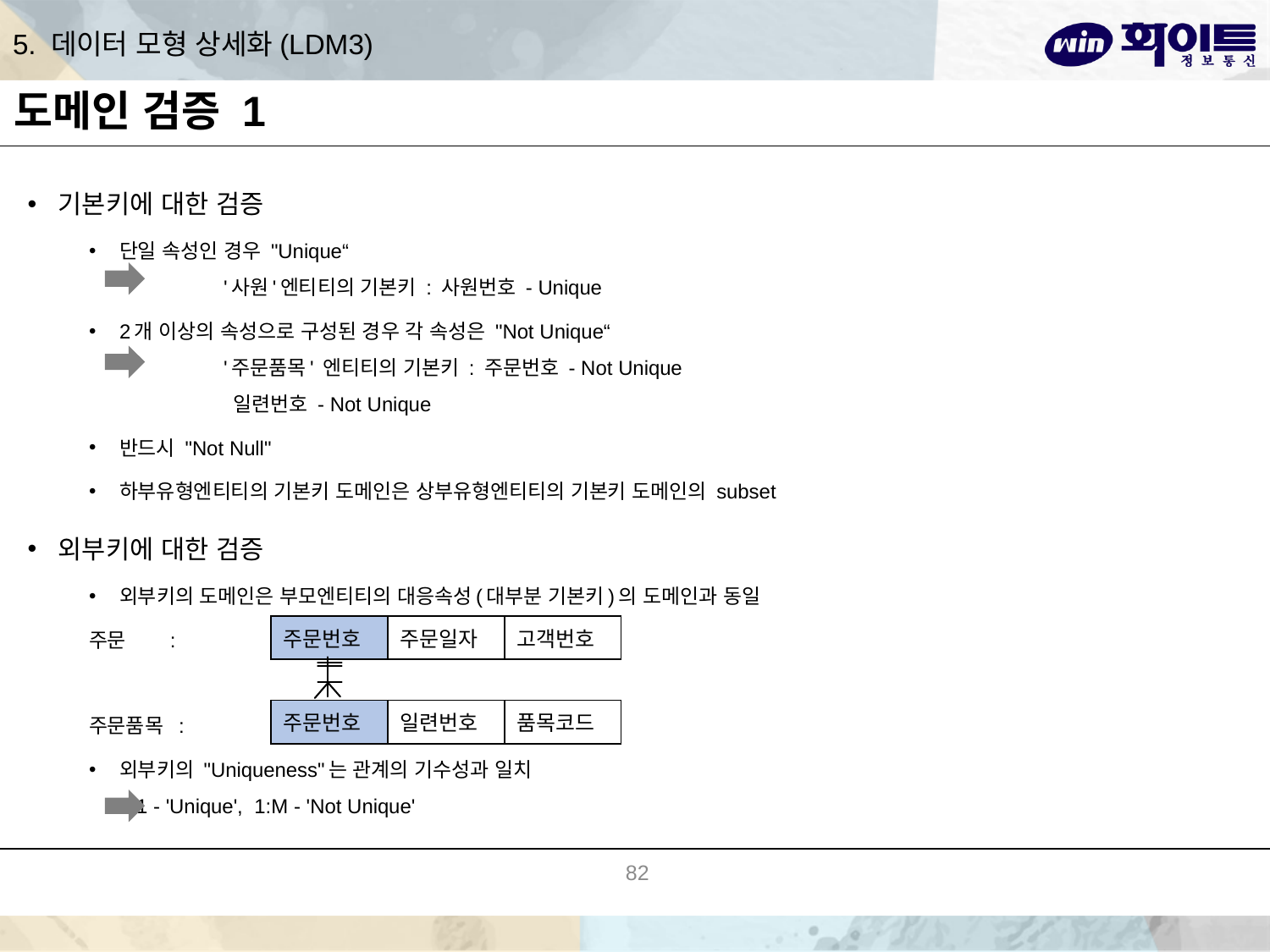

# 5. 데이터 모형 상세화(LDM3)
도메인 검증 1
기본키에 대한 검증
단일 속성인 경우 "Unique“
	'사원'엔티티의 기본키 : 사원번호 - Unique
2개 이상의 속성으로 구성된 경우 각 속성은 "Not Unique“
	'주문품목' 엔티티의 기본키 : 주문번호 - Not Unique
			 일련번호 - Not Unique
반드시 "Not Null"
하부유형엔티티의 기본키 도메인은 상부유형엔티티의 기본키 도메인의 subset
외부키에 대한 검증
외부키의 도메인은 부모엔티티의 대응속성(대부분 기본키)의 도메인과 동일
	주문       :

	주문품목  :
외부키의 "Uniqueness"는 관계의 기수성과 일치
	1:1 - 'Unique',  1:M - 'Not Unique'

| 주문번호 | 주문일자 | 고객번호 |
| --- | --- | --- |

| 주문번호 | 일련번호 | 품목코드 |
| --- | --- | --- |

82